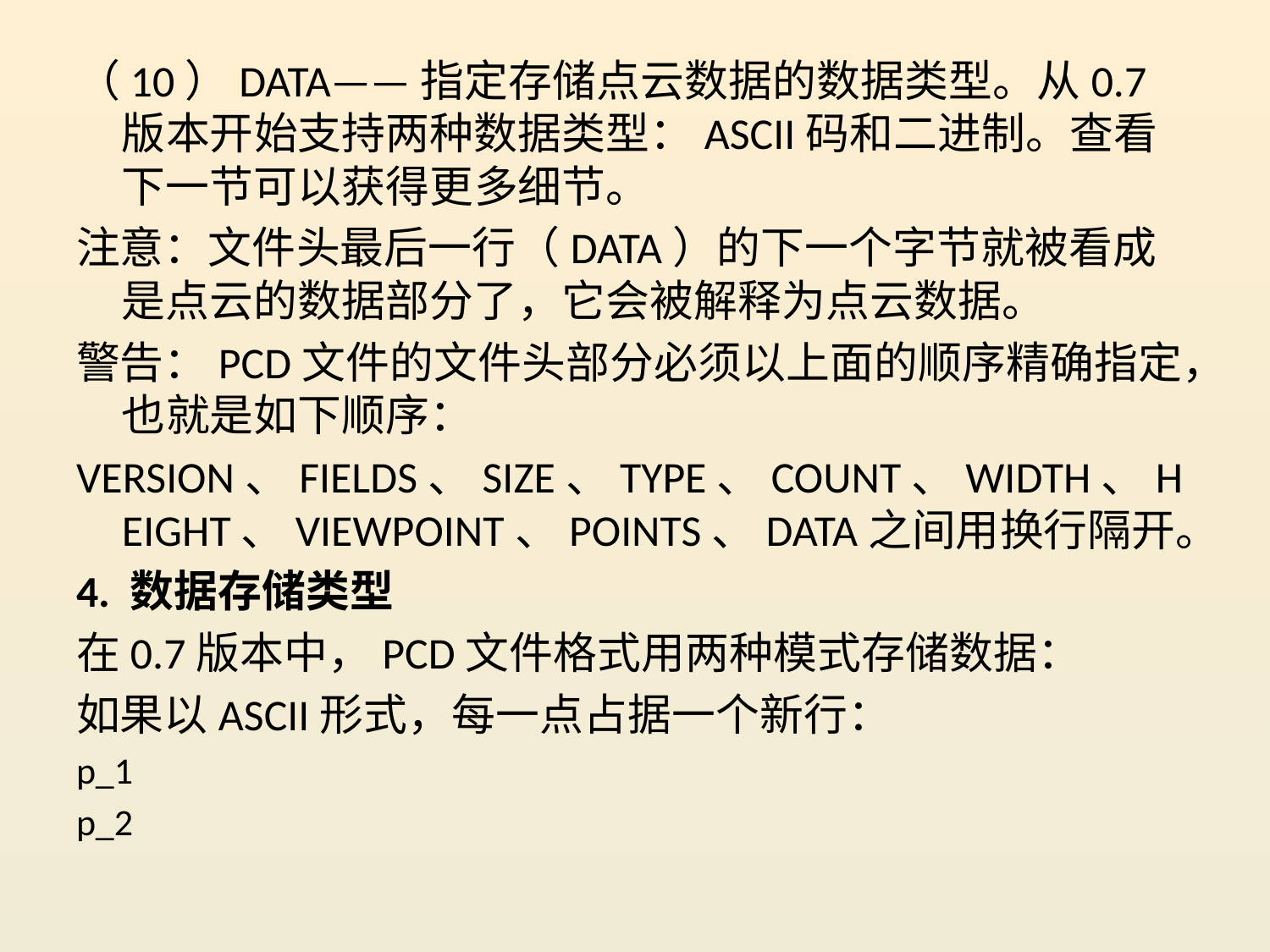

（10）DATA——指定存储点云数据的数据类型。从0.7版本开始支持两种数据类型：ASCII码和二进制。查看下一节可以获得更多细节。
注意：文件头最后一行（DATA）的下一个字节就被看成是点云的数据部分了，它会被解释为点云数据。
警告：PCD文件的文件头部分必须以上面的顺序精确指定，也就是如下顺序：
VERSION、FIELDS、SIZE、TYPE、COUNT、WIDTH、HEIGHT、VIEWPOINT、POINTS、DATA之间用换行隔开。
4. 数据存储类型
在0.7版本中，PCD文件格式用两种模式存储数据：
如果以ASCII形式，每一点占据一个新行：
p_1
p_2